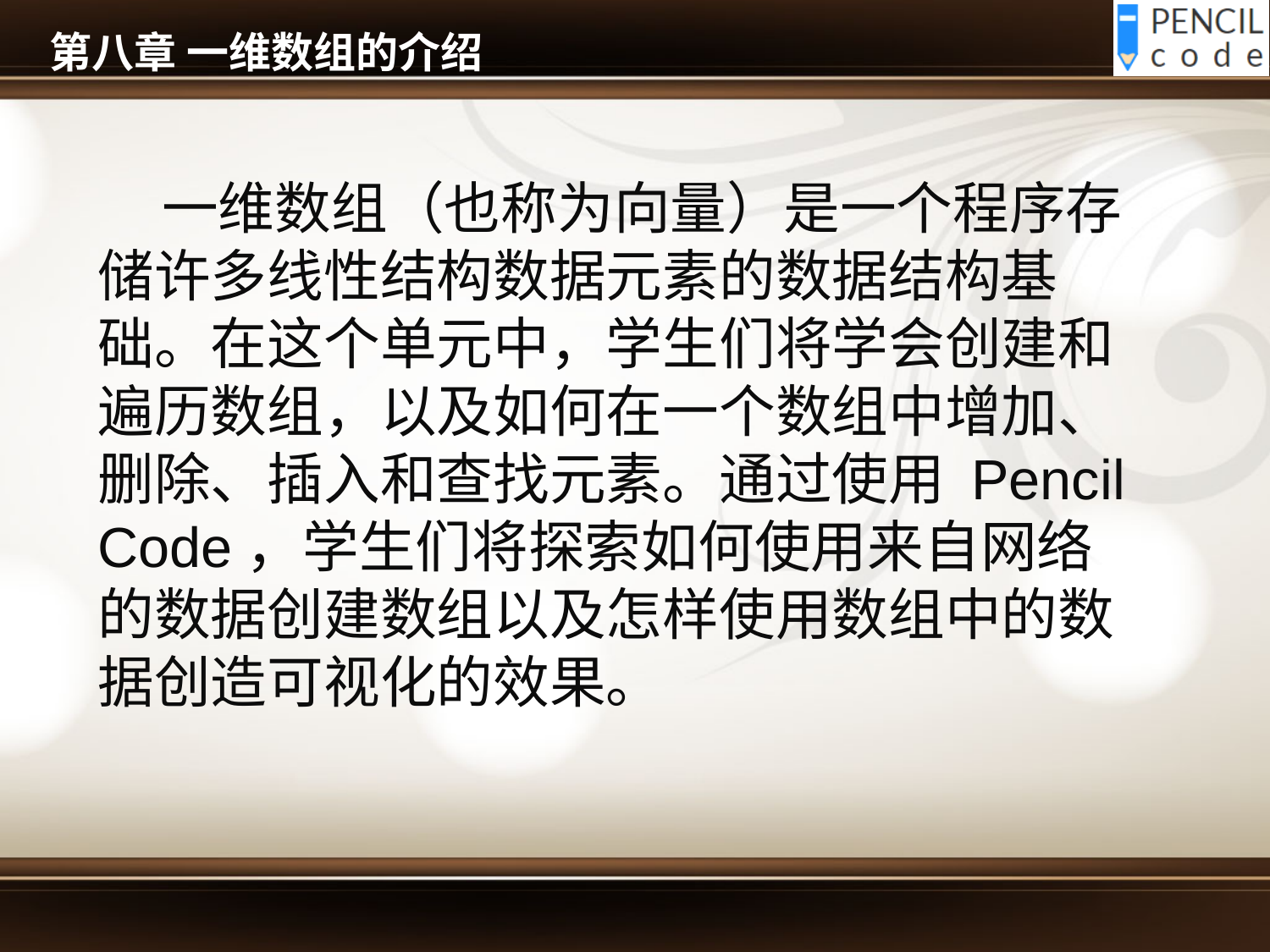

# 第八章 一维数组的介绍
    一维数组（也称为向量）是一个程序存储许多线性结构数据元素的数据结构基础。在这个单元中，学生们将学会创建和遍历数组，以及如何在一个数组中增加、删除、插入和查找元素。通过使用 Pencil Code，学生们将探索如何使用来自网络的数据创建数组以及怎样使用数组中的数据创造可视化的效果。